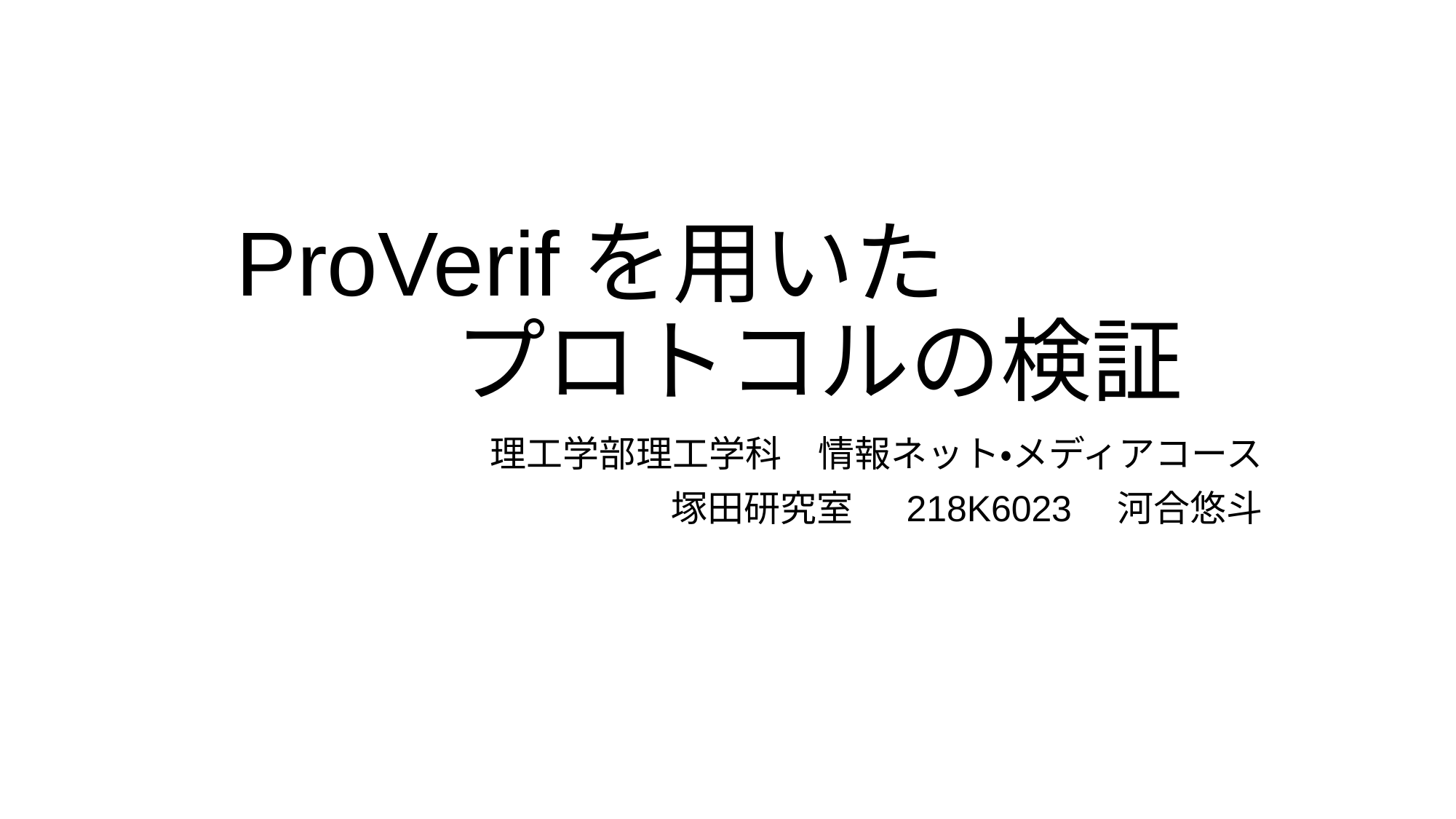

# ProVerifを用いた　　　　　プロトコルの検証
理工学部理工学科　情報ネット・メディアコース
塚田研究室 　218K6023　河合悠斗